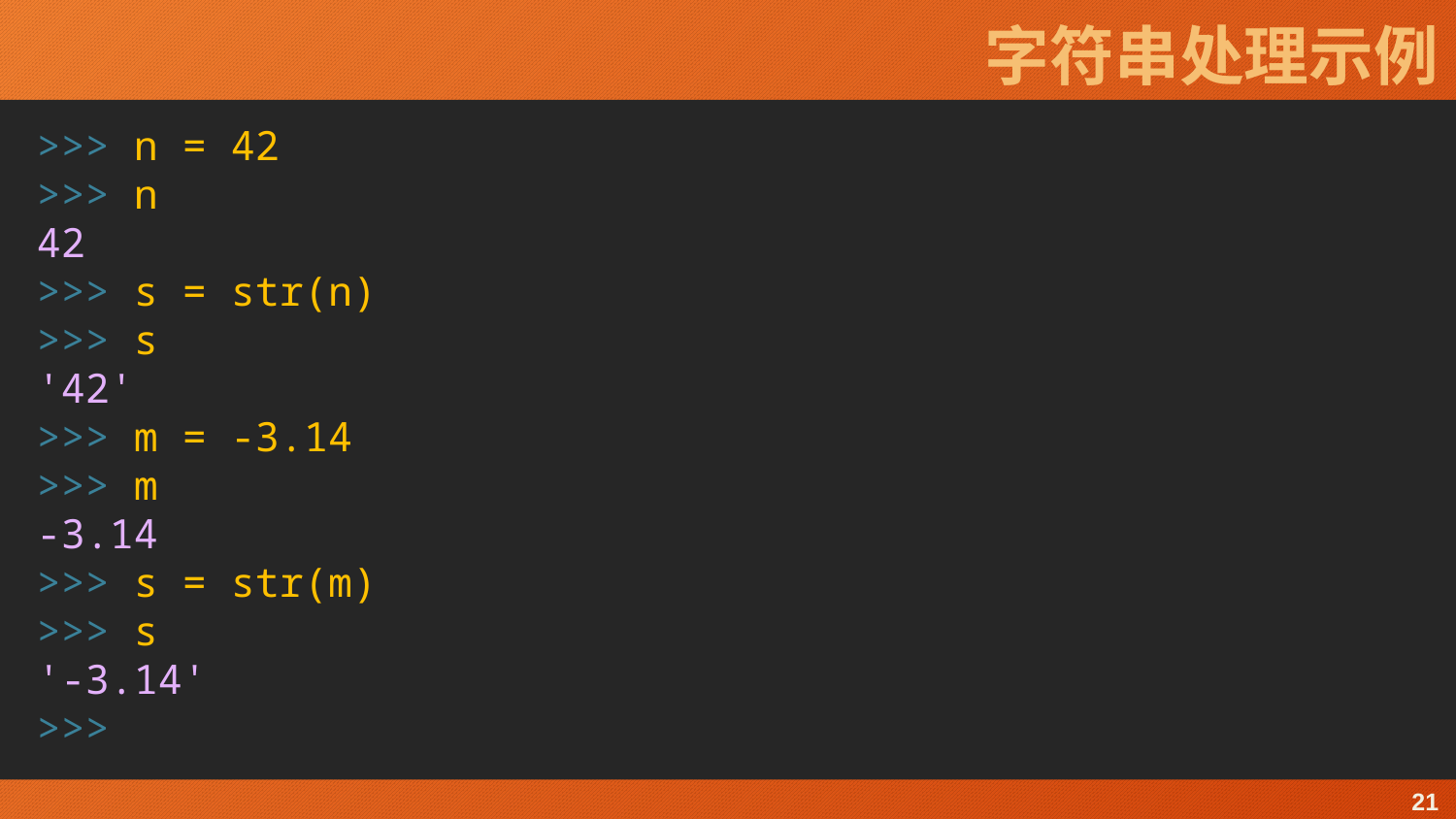

# 字符串处理示例
>>> n = 42
>>> n
42
>>> s = str(n)
>>> s
'42'
>>> m = -3.14
>>> m
-3.14
>>> s = str(m)
>>> s
'-3.14'
>>>
21